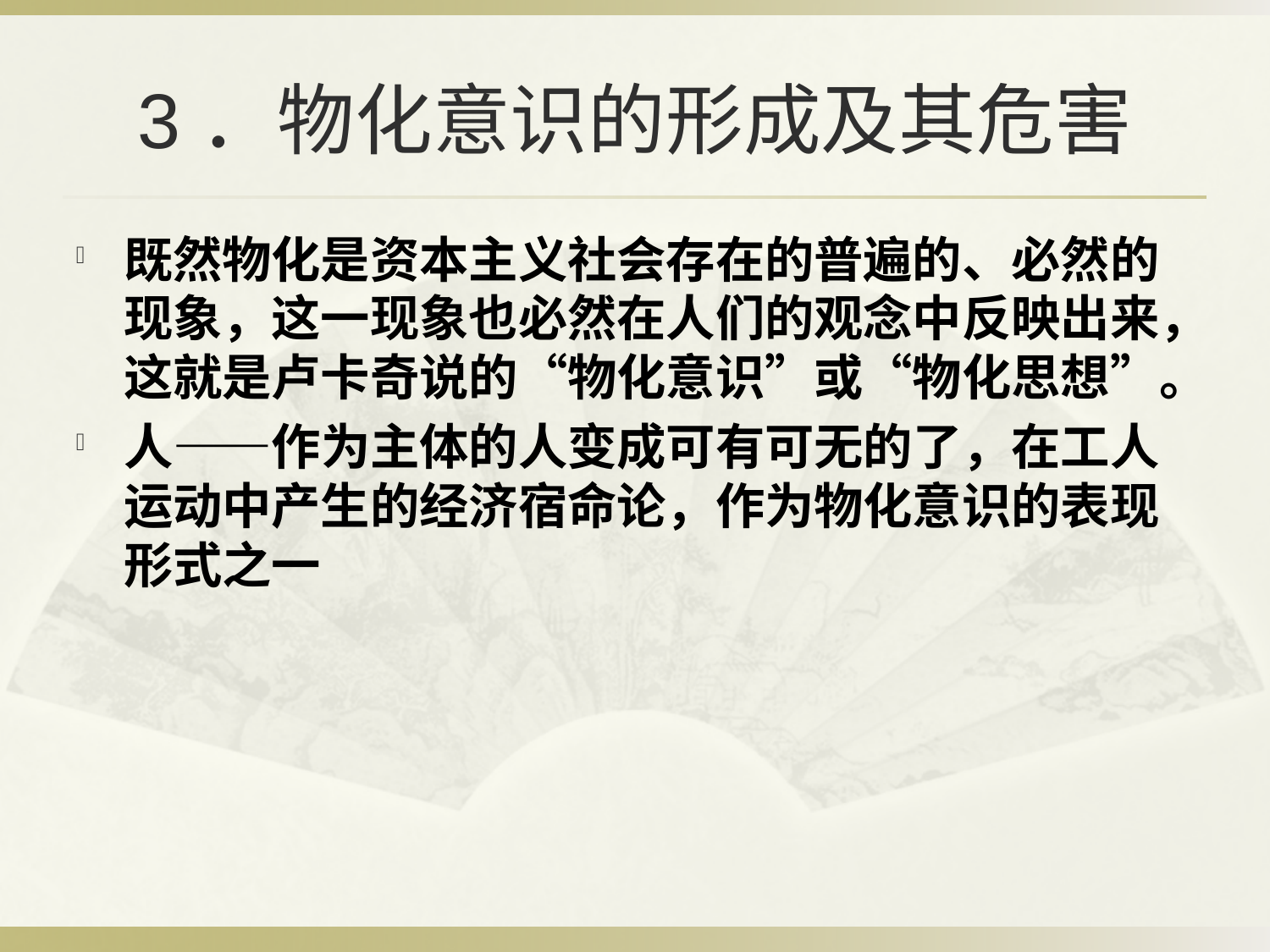

# 3．物化意识的形成及其危害
既然物化是资本主义社会存在的普遍的、必然的现象，这一现象也必然在人们的观念中反映出来，这就是卢卡奇说的“物化意识”或“物化思想”。
人——作为主体的人变成可有可无的了，在工人运动中产生的经济宿命论，作为物化意识的表现形式之一